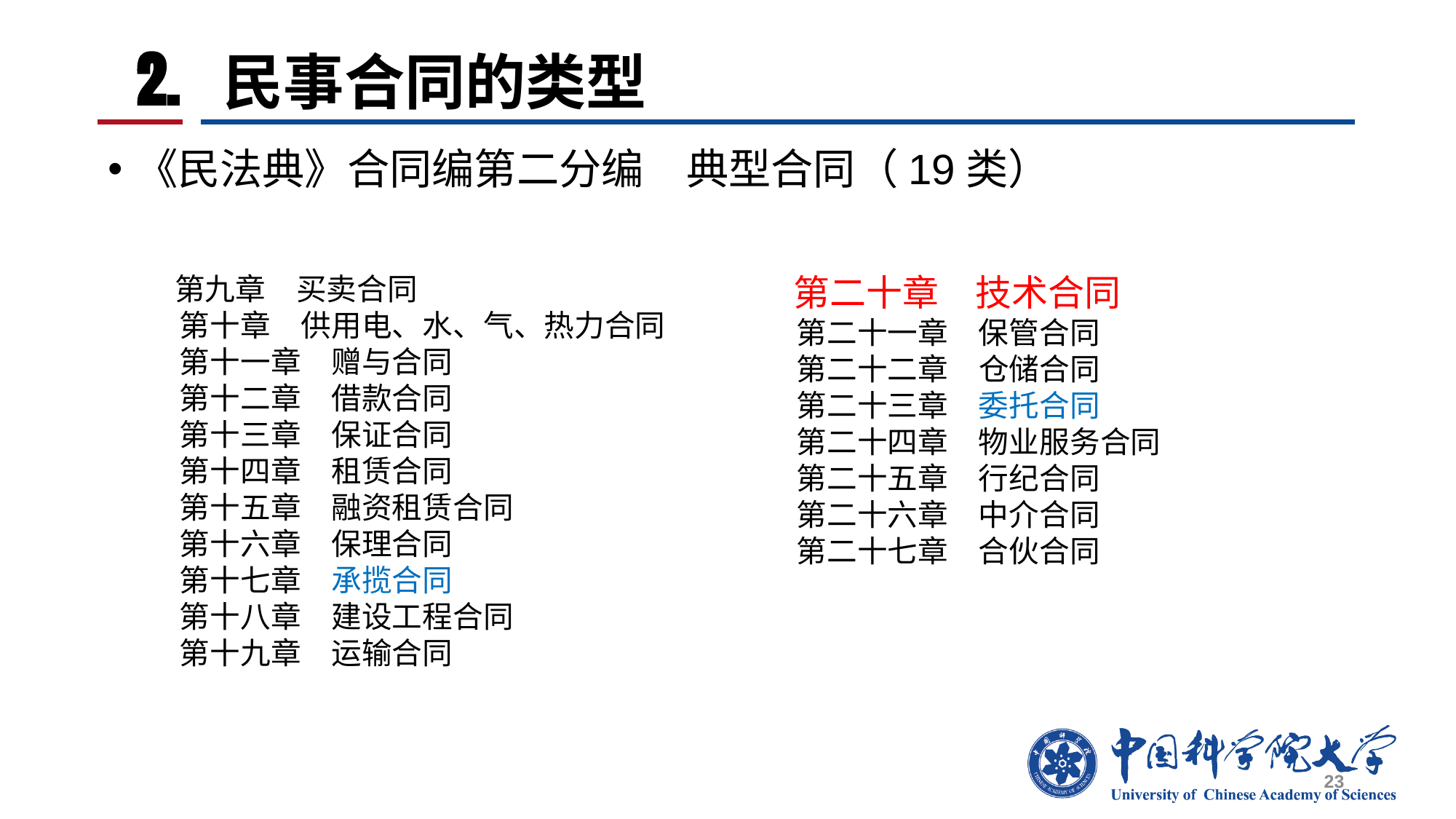

# 2.  民事合同的类型
《民法典》合同编第二分编　典型合同（19类）

        第九章　买卖合同
　　第十章　供用电、水、气、热力合同
　　第十一章　赠与合同
　　第十二章　借款合同
　　第十三章　保证合同
　　第十四章　租赁合同
　　第十五章　融资租赁合同
　　第十六章　保理合同
　　第十七章　承揽合同
　　第十八章　建设工程合同
　　第十九章　运输合同
      第二十章　技术合同
　　第二十一章　保管合同
　　第二十二章　仓储合同
　　第二十三章　委托合同
　　第二十四章　物业服务合同
　　第二十五章　行纪合同
　　第二十六章　中介合同
　　第二十七章　合伙合同

23